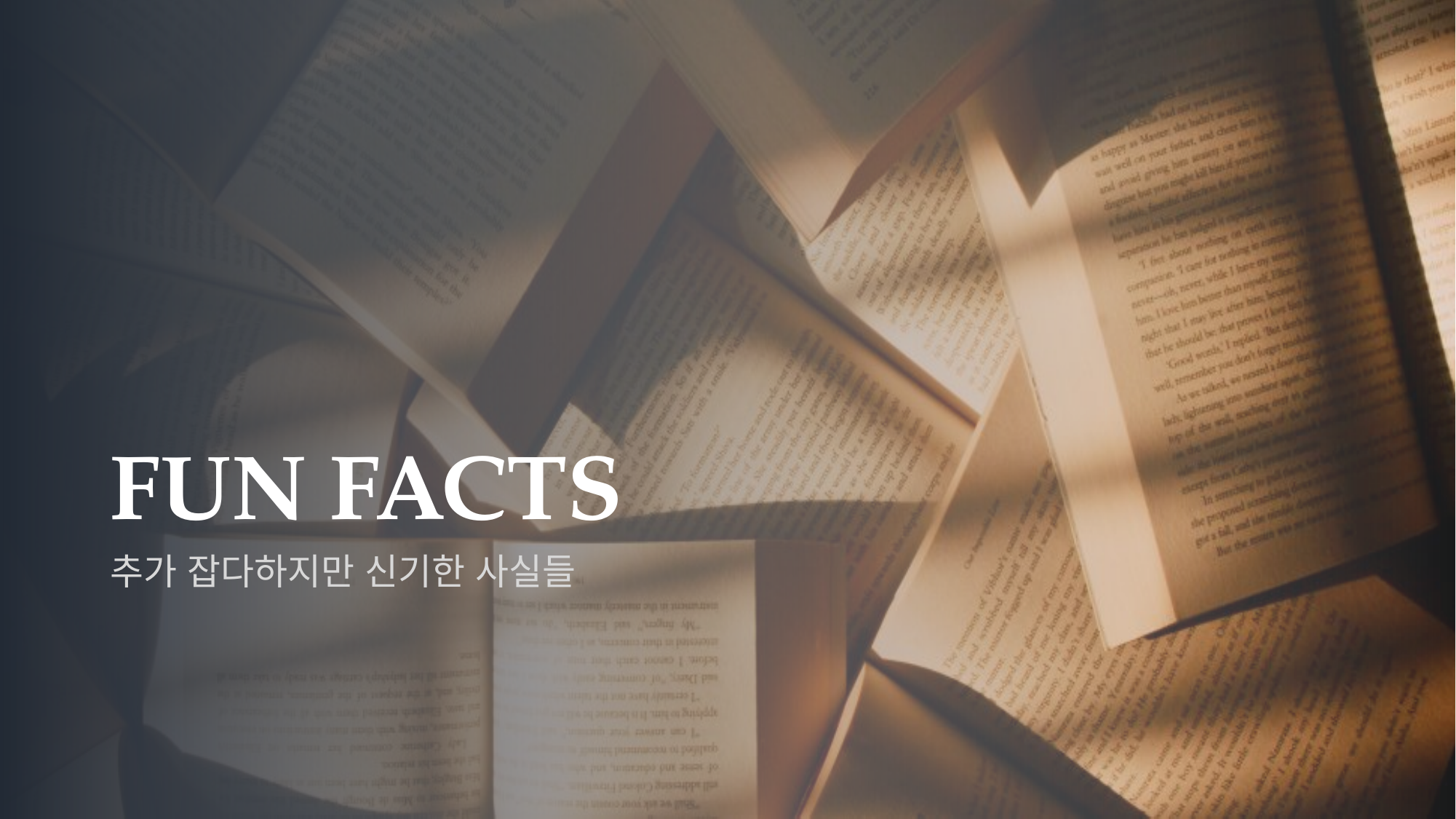

# FUN FACTS
추가 잡다하지만 신기한 사실들